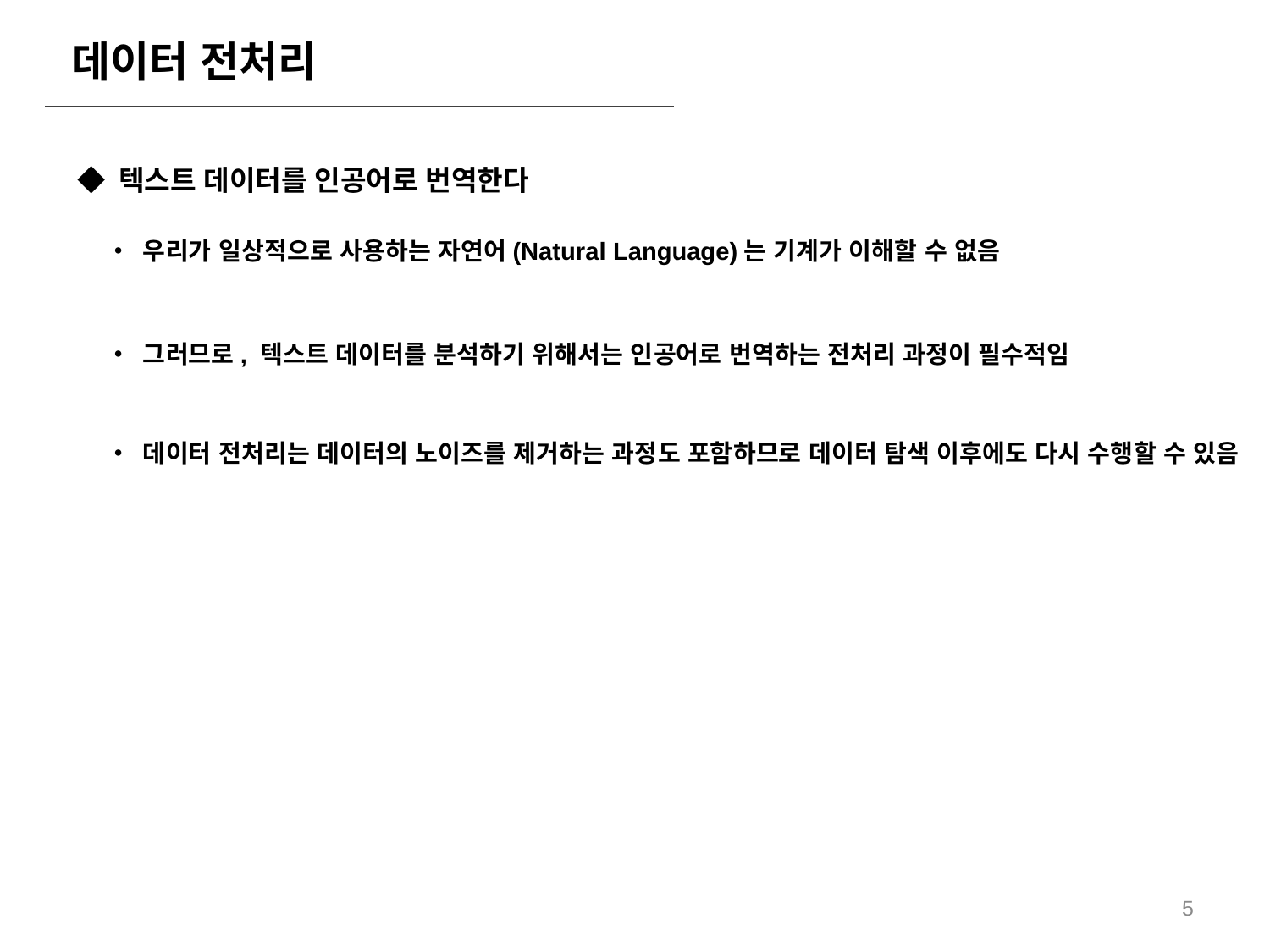

데이터 전처리
◆ 텍스트 데이터를 인공어로 번역한다
• 우리가 일상적으로 사용하는 자연어(Natural Language)는 기계가 이해할 수 없음
• 그러므로, 텍스트 데이터를 분석하기 위해서는 인공어로 번역하는 전처리 과정이 필수적임
• 데이터 전처리는 데이터의 노이즈를 제거하는 과정도 포함하므로 데이터 탐색 이후에도 다시 수행할 수 있음
5